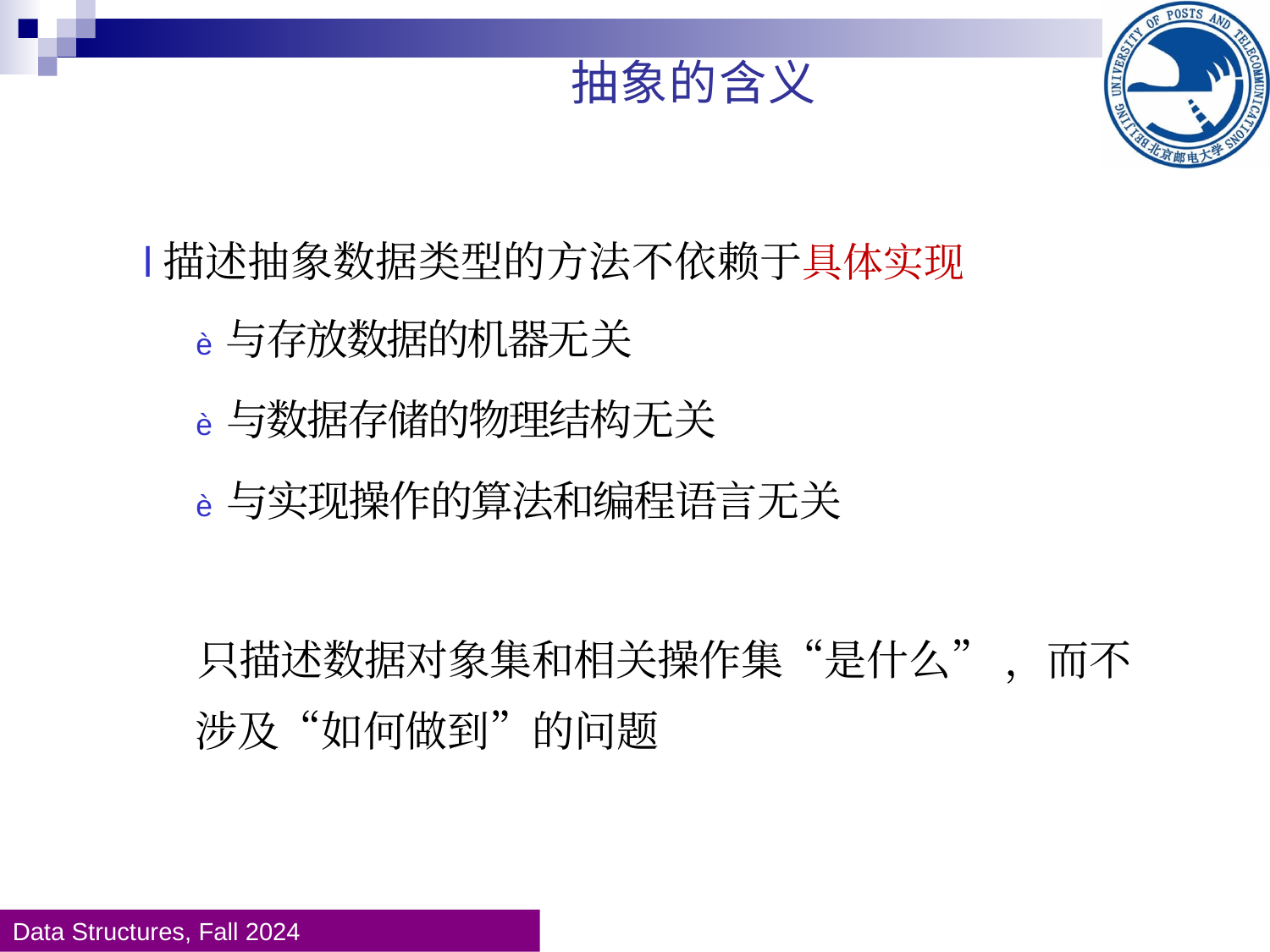

抽象的含义

l描述抽象数据类型的方法不依赖于具体实现
è 与存放数据的机器无关
è 与数据存储的物理结构无关

è 与实现操作的算法和编程语言无关

只描述数据对象集和相关操作集“是什么” ，而不
涉及“如何做到”的问题